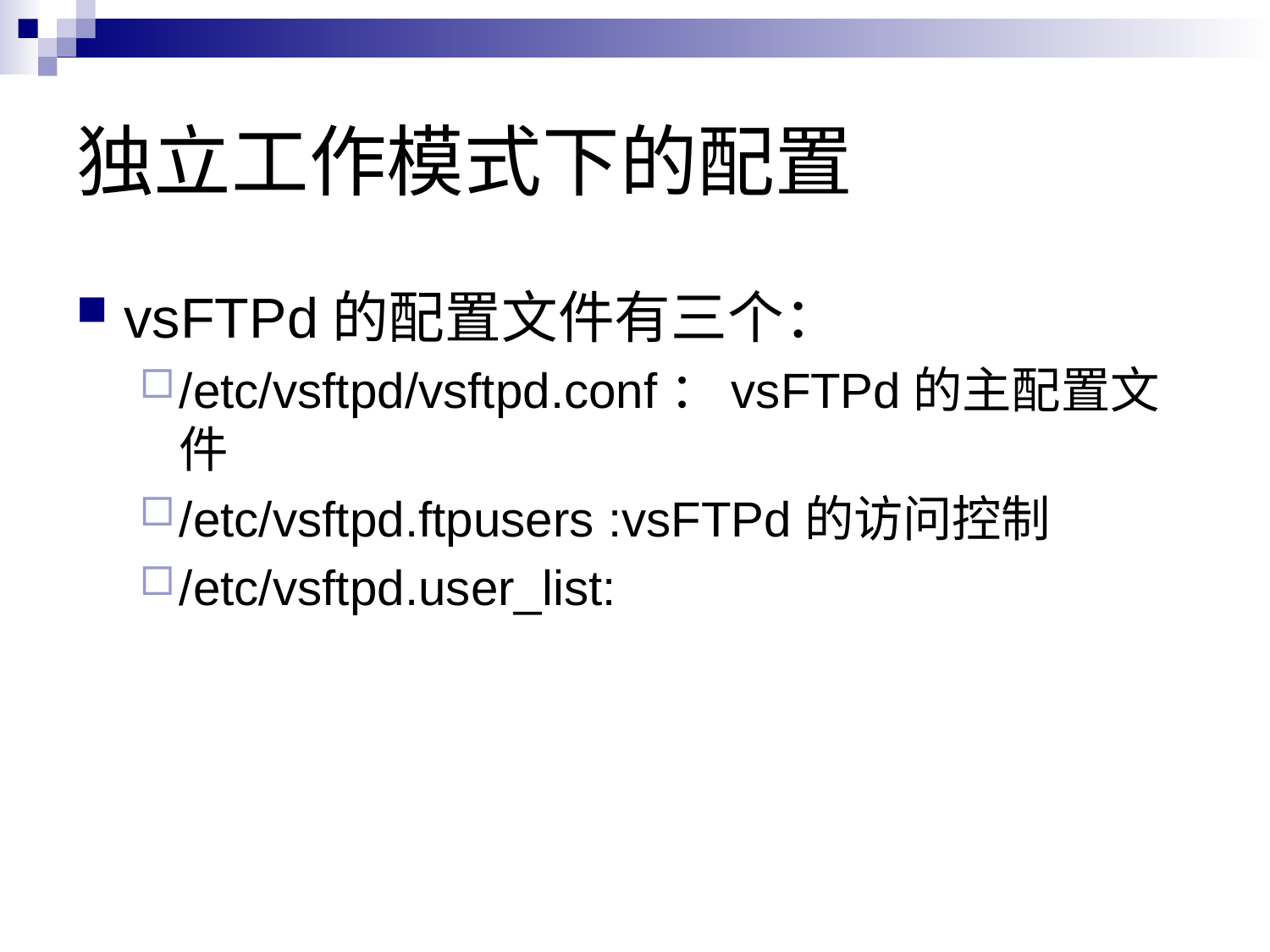

# 独立工作模式下的配置
vsFTPd的配置文件有三个：
/etc/vsftpd/vsftpd.conf：vsFTPd的主配置文件
/etc/vsftpd.ftpusers :vsFTPd的访问控制
/etc/vsftpd.user_list: